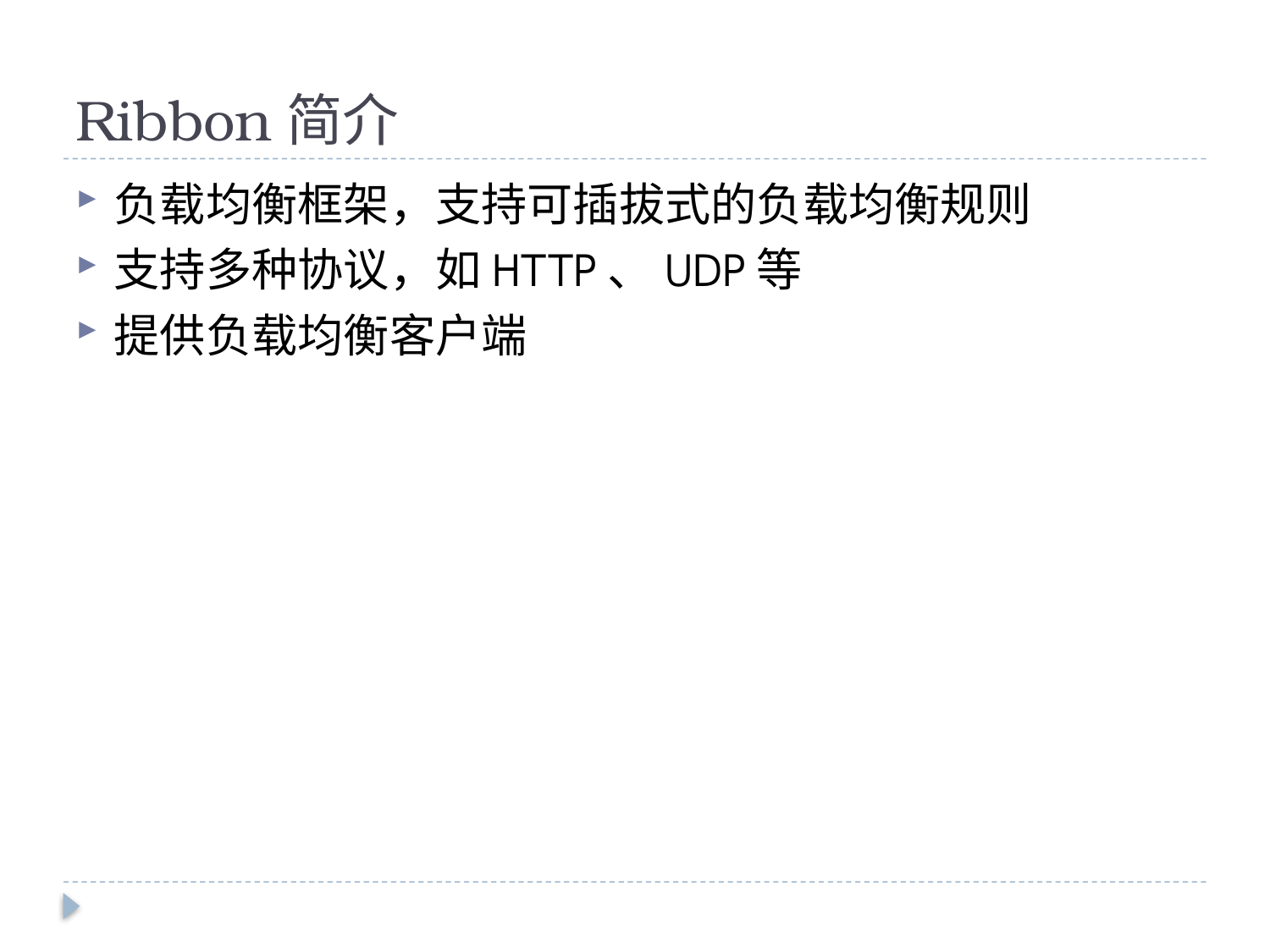

# Ribbon简介
负载均衡框架，支持可插拔式的负载均衡规则
支持多种协议，如HTTP、UDP等
提供负载均衡客户端